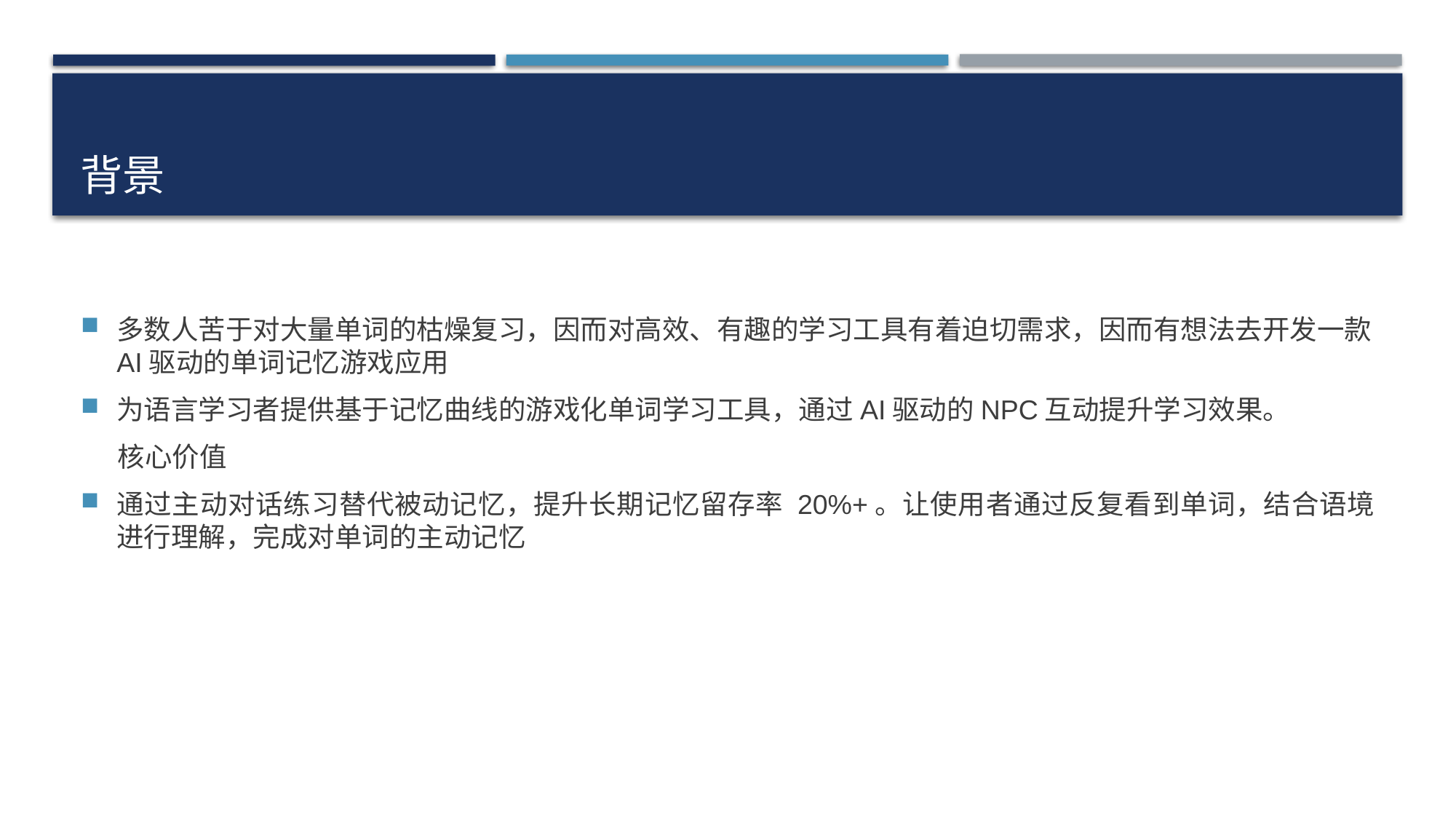

# 背景
多数人苦于对大量单词的枯燥复习，因而对高效、有趣的学习工具有着迫切需求，因而有想法去开发一款AI驱动的单词记忆游戏应用
为语言学习者提供基于记忆曲线的游戏化单词学习工具，通过AI驱动的NPC互动提升学习效果。
     核心价值
通过主动对话练习替代被动记忆，提升长期记忆留存率 20%+。让使用者通过反复看到单词，结合语境进行理解，完成对单词的主动记忆